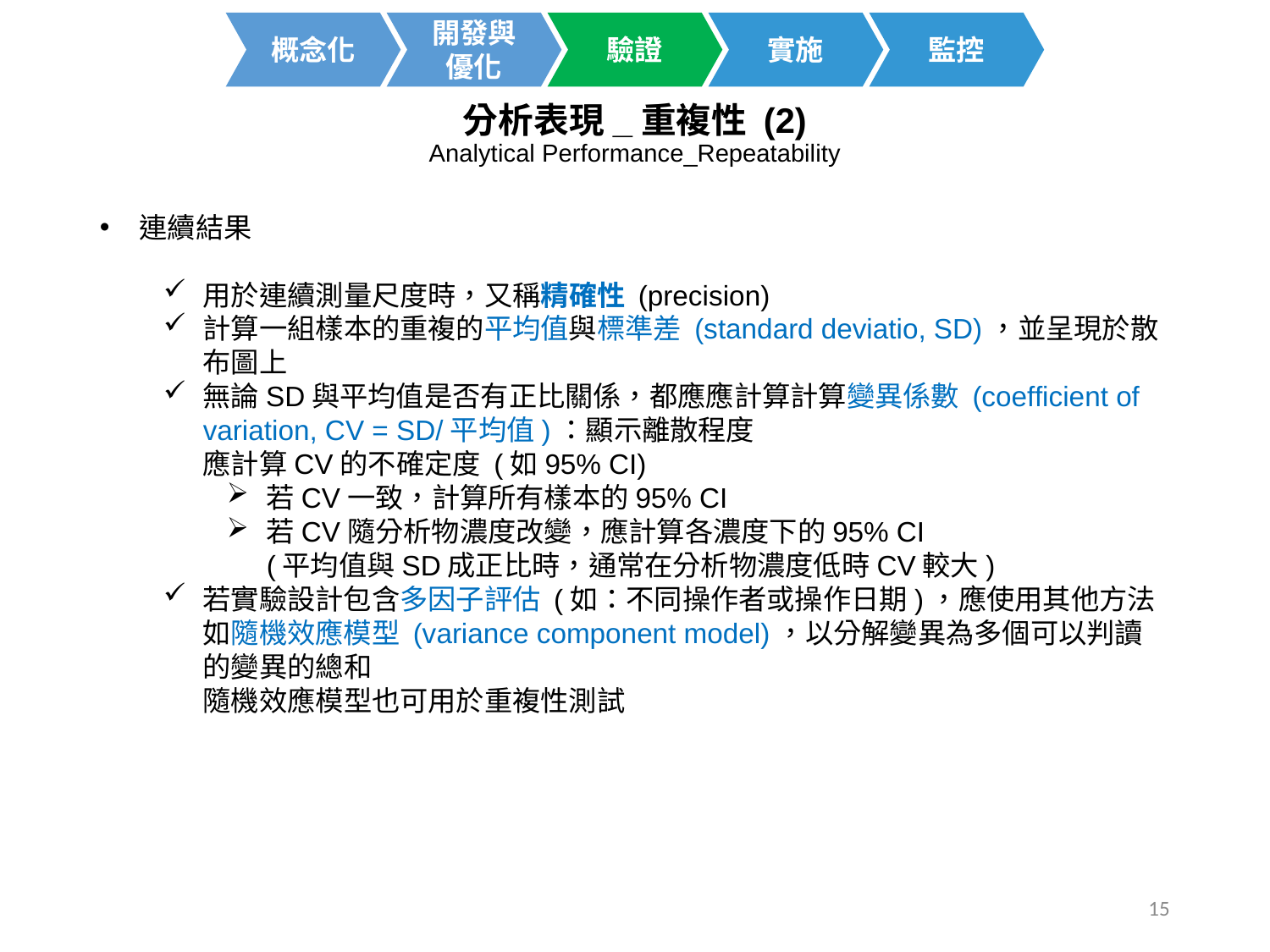

開發與
優化

概念化
驗證
實施
監控
分析表現_重複性 (2)
Analytical Performance_Repeatability
連續結果

用於連續測量尺度時，又稱精確性 (precision)
計算一組樣本的重複的平均值與標準差 (standard deviatio, SD)，並呈現於散布圖上
無論SD與平均值是否有正比關係，都應應計算計算變異係數 (coefficient of variation, CV = SD/平均值)：顯示離散程度
應計算CV的不確定度 (如95% CI)
若CV一致，計算所有樣本的95% CI
若CV隨分析物濃度改變，應計算各濃度下的95% CI
(平均值與SD成正比時，通常在分析物濃度低時CV較大)
若實驗設計包含多因子評估 (如：不同操作者或操作日期)，應使用其他方法如隨機效應模型 (variance component model)，以分解變異為多個可以判讀的變異的總和
隨機效應模型也可用於重複性測試
15